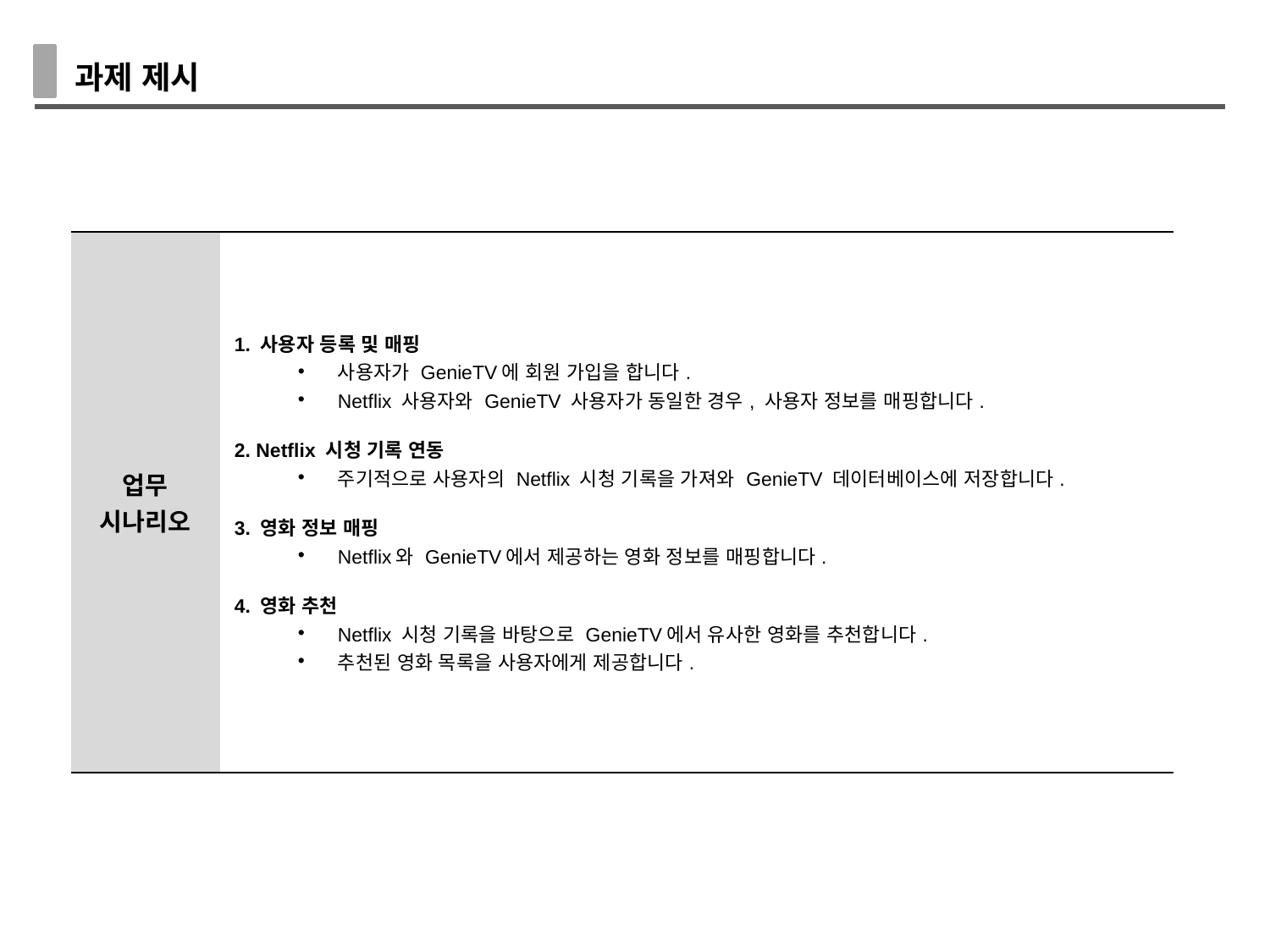

과제 제시
| 업무 시나리오 | 1. 사용자 등록 및 매핑 사용자가 GenieTV에 회원 가입을 합니다. Netflix 사용자와 GenieTV 사용자가 동일한 경우, 사용자 정보를 매핑합니다. 2. Netflix 시청 기록 연동 주기적으로 사용자의 Netflix 시청 기록을 가져와 GenieTV 데이터베이스에 저장합니다. 3. 영화 정보 매핑 Netflix와 GenieTV에서 제공하는 영화 정보를 매핑합니다. 4. 영화 추천 Netflix 시청 기록을 바탕으로 GenieTV에서 유사한 영화를 추천합니다. 추천된 영화 목록을 사용자에게 제공합니다. |
| --- | --- |